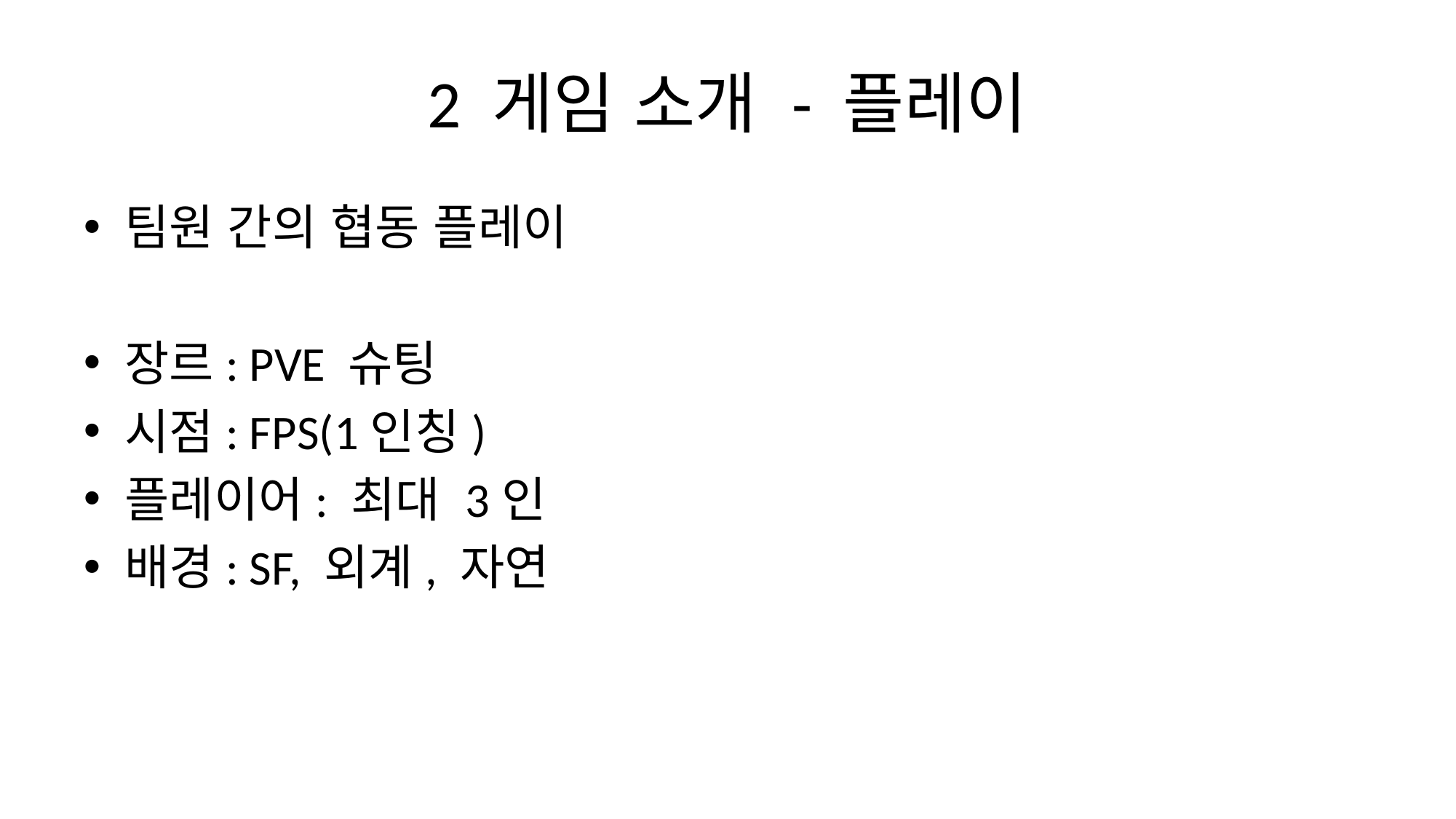

# 2 게임 소개 - 플레이
팀원 간의 협동 플레이

장르: PVE 슈팅
시점: FPS(1인칭)
플레이어: 최대 3인
배경: SF, 외계, 자연